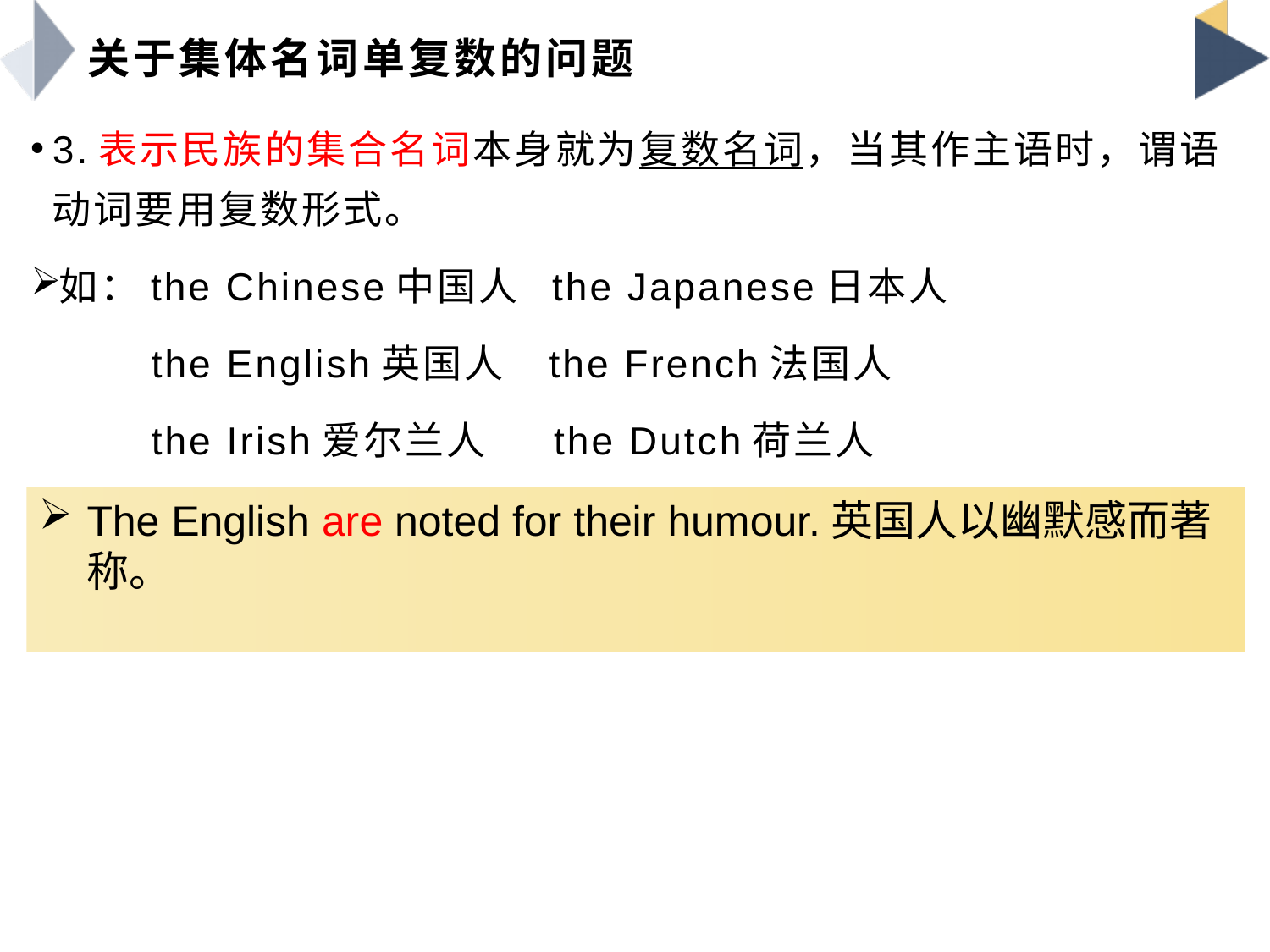

# 关于集体名词单复数的问题
3.表示民族的集合名词本身就为复数名词，当其作主语时，谓语动词要用复数形式。
如：the Chinese中国人  the Japanese日本人
         the English英国人   the French法国人
         the Irish爱尔兰人     the Dutch荷兰人
The English are noted for their humour.英国人以幽默感而著称。